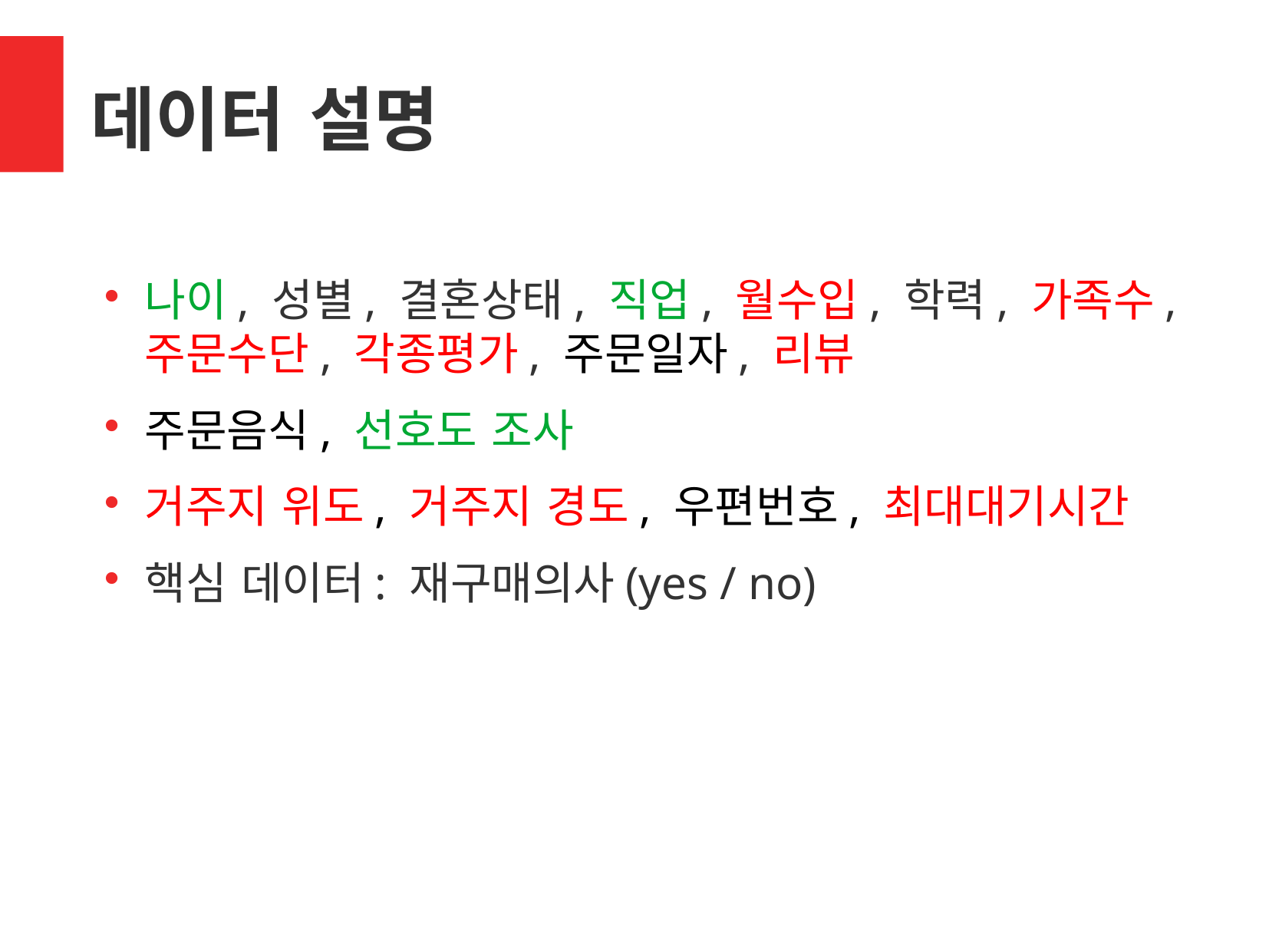

데이터 설명
나이, 성별, 결혼상태, 직업, 월수입, 학력, 가족수, 주문수단, 각종평가, 주문일자, 리뷰
주문음식, 선호도 조사
거주지 위도, 거주지 경도, 우편번호, 최대대기시간
핵심 데이터: 재구매의사(yes / no)